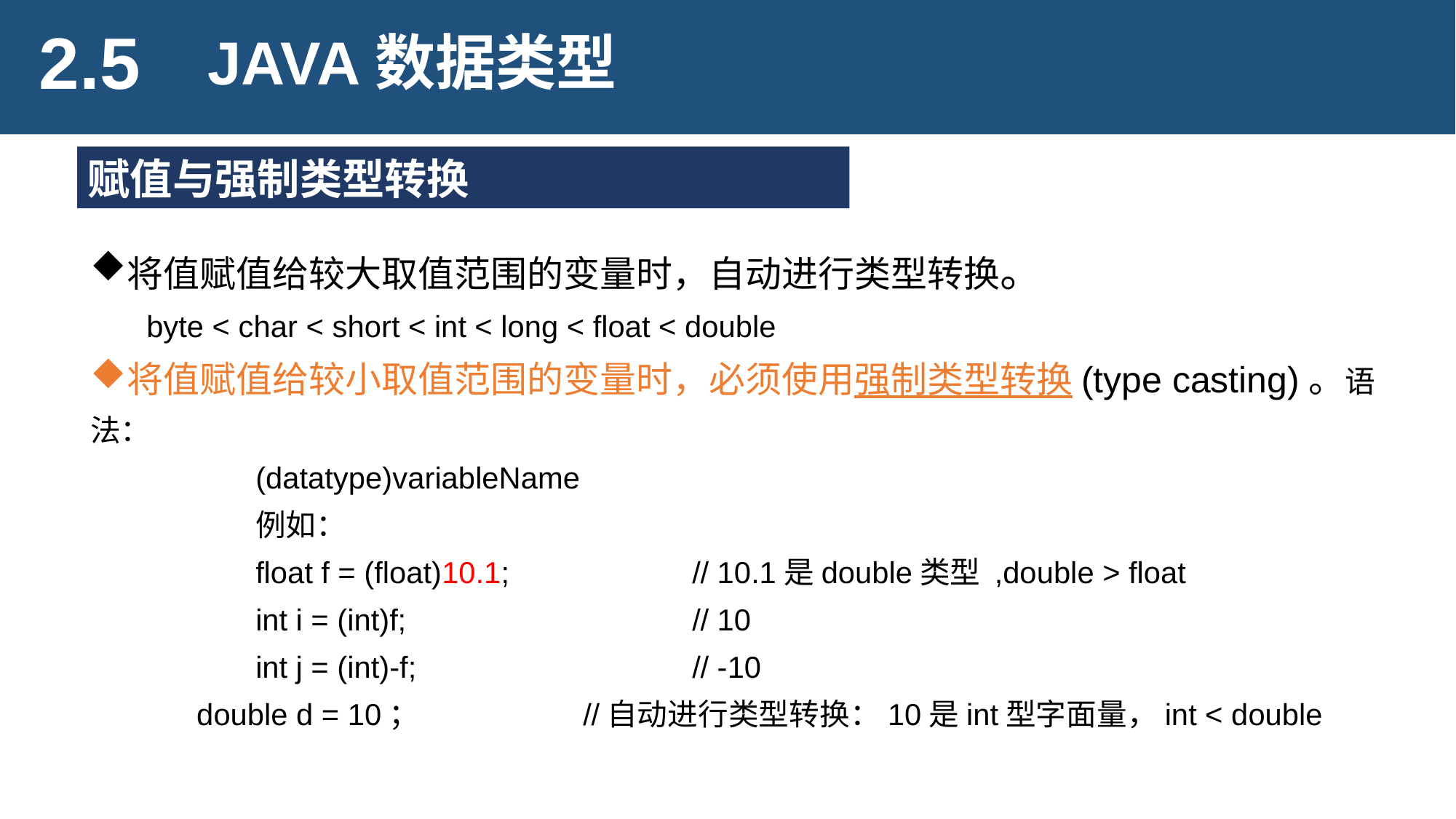

2.5
JAVA数据类型
赋值与强制类型转换
将值赋值给较大取值范围的变量时，自动进行类型转换。
byte < char < short < int < long < float < double
将值赋值给较小取值范围的变量时，必须使用强制类型转换(type casting)。语法：
	(datatype)variableName
	例如：
	float f = (float)10.1;		// 10.1是double类型 ,double > float
	int i = (int)f;			// 10
	int j = (int)-f;			// -10
      double d = 10；		//自动进行类型转换：10是int型字面量，int < double